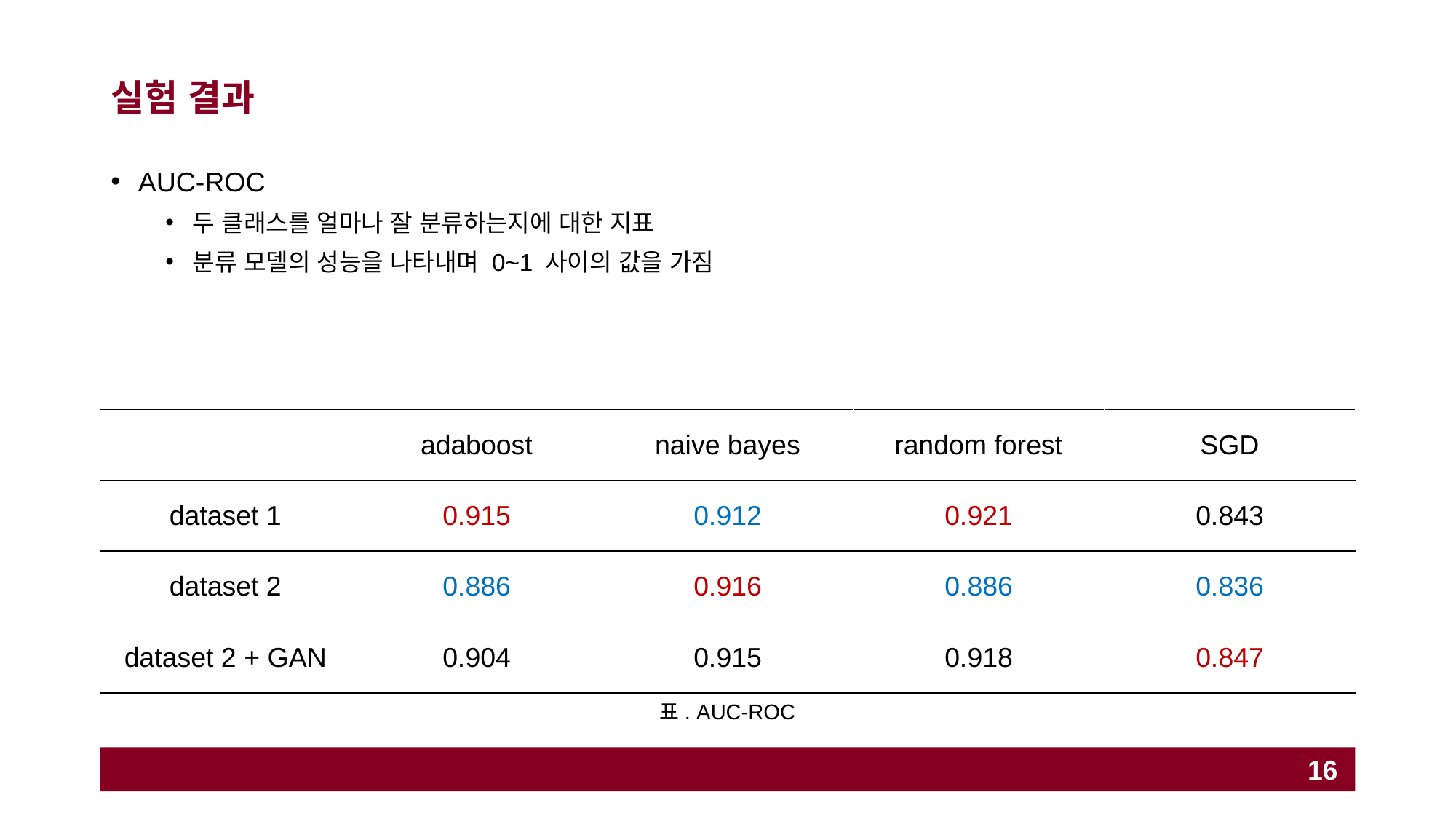

# 실험 결과
AUC-ROC
두 클래스를 얼마나 잘 분류하는지에 대한 지표
분류 모델의 성능을 나타내며 0~1 사이의 값을 가짐

|  | adaboost | naive bayes | random forest | SGD |
| --- | --- | --- | --- | --- |
| dataset 1 | 0.915 | 0.912 | 0.921 | 0.843 |
| dataset 2 | 0.886 | 0.916 | 0.886 | 0.836 |
| dataset 2 + GAN | 0.904 | 0.915 | 0.918 | 0.847 |
표. AUC-ROC